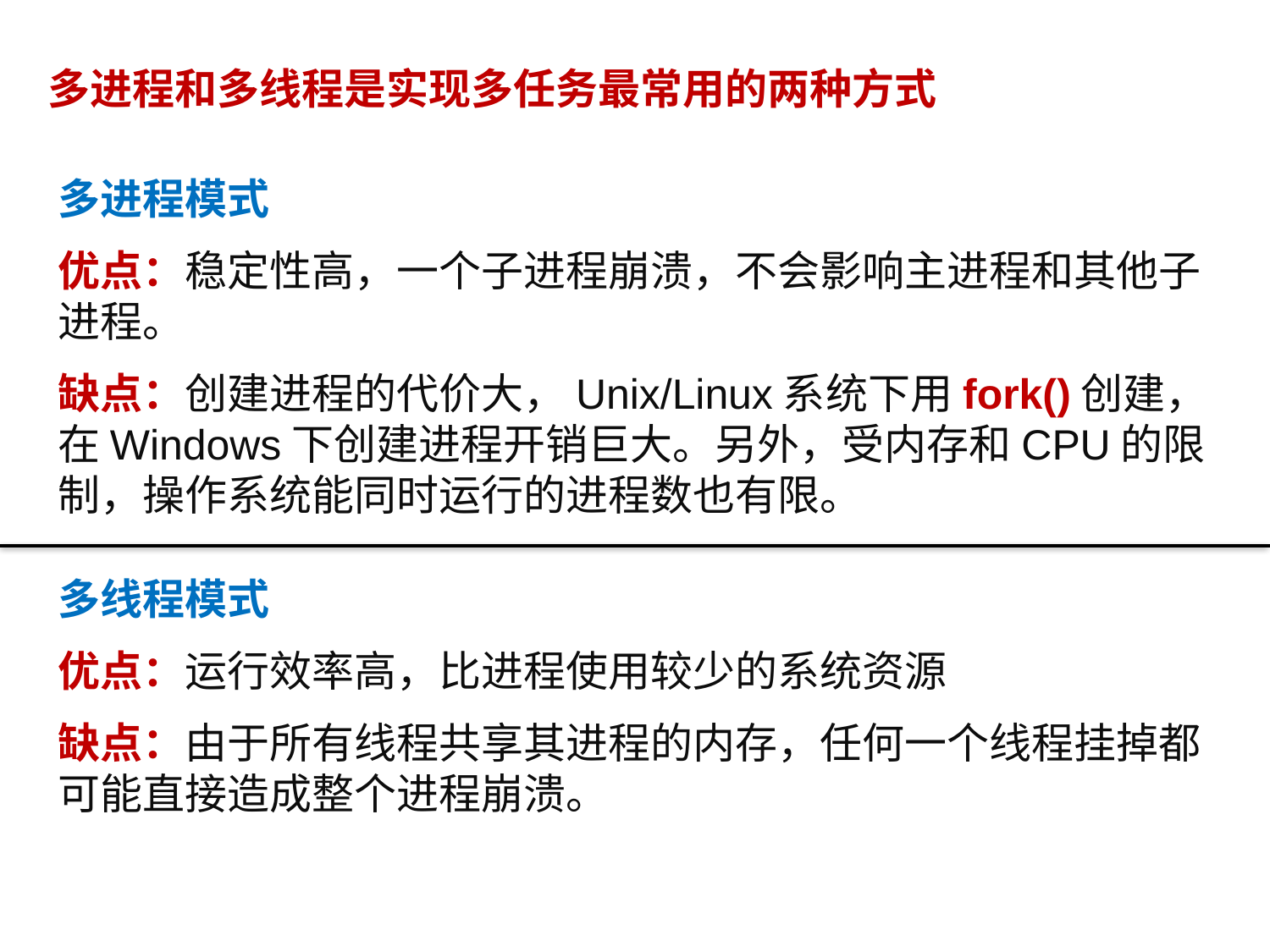

多进程和多线程是实现多任务最常用的两种方式
多进程模式
优点：稳定性高，一个子进程崩溃，不会影响主进程和其他子进程。
缺点：创建进程的代价大，Unix/Linux系统下用fork()创建，在Windows下创建进程开销巨大。另外，受内存和CPU的限制，操作系统能同时运行的进程数也有限。
多线程模式
优点：运行效率高，比进程使用较少的系统资源
缺点：由于所有线程共享其进程的内存，任何一个线程挂掉都可能直接造成整个进程崩溃。